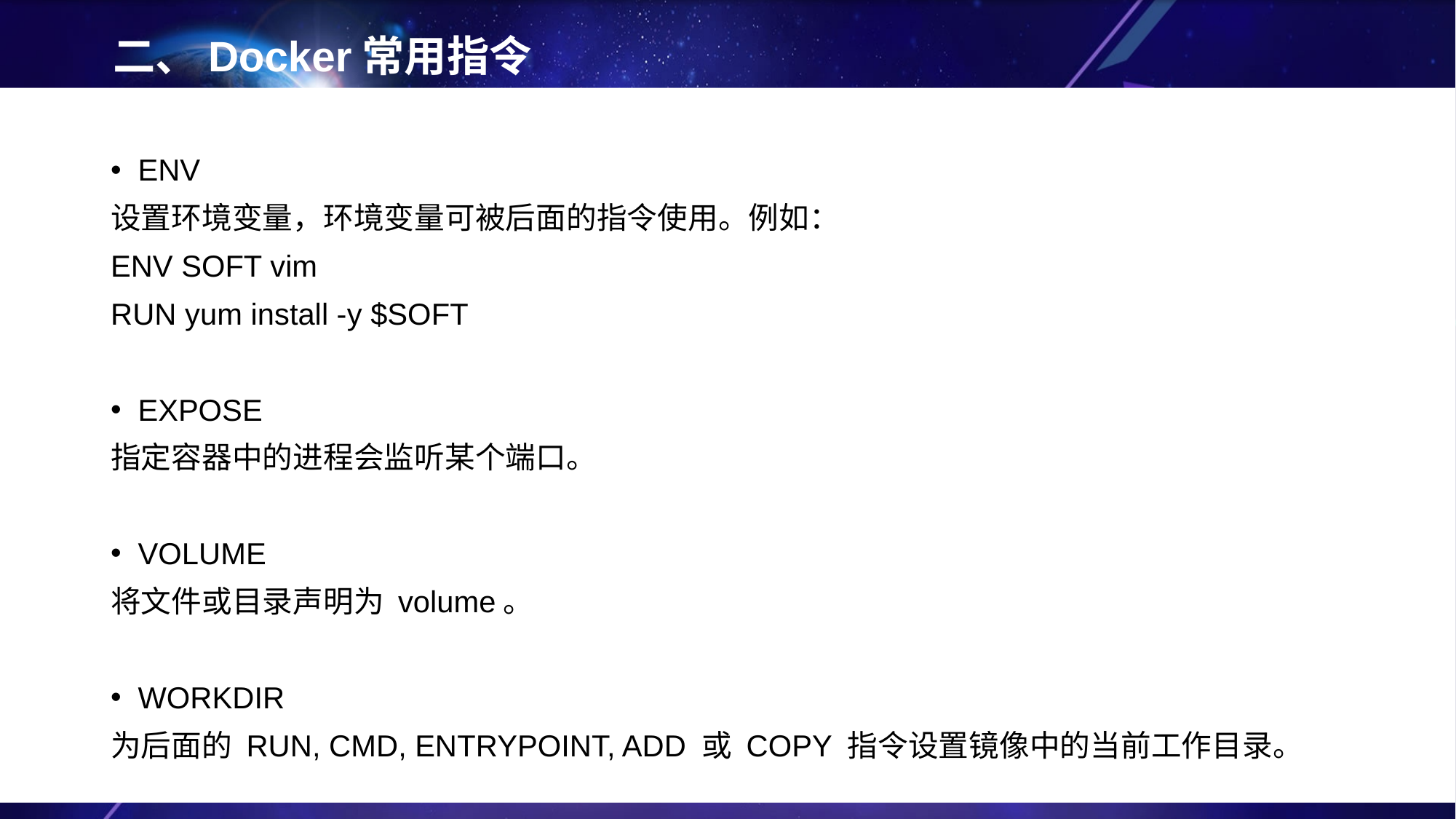

# 二、Docker常用指令
ENV
设置环境变量，环境变量可被后面的指令使用。例如：
ENV SOFT vim
RUN yum install -y $SOFT

EXPOSE
指定容器中的进程会监听某个端口。

VOLUME
将文件或目录声明为 volume。

WORKDIR
为后面的 RUN, CMD, ENTRYPOINT, ADD 或 COPY 指令设置镜像中的当前工作目录。